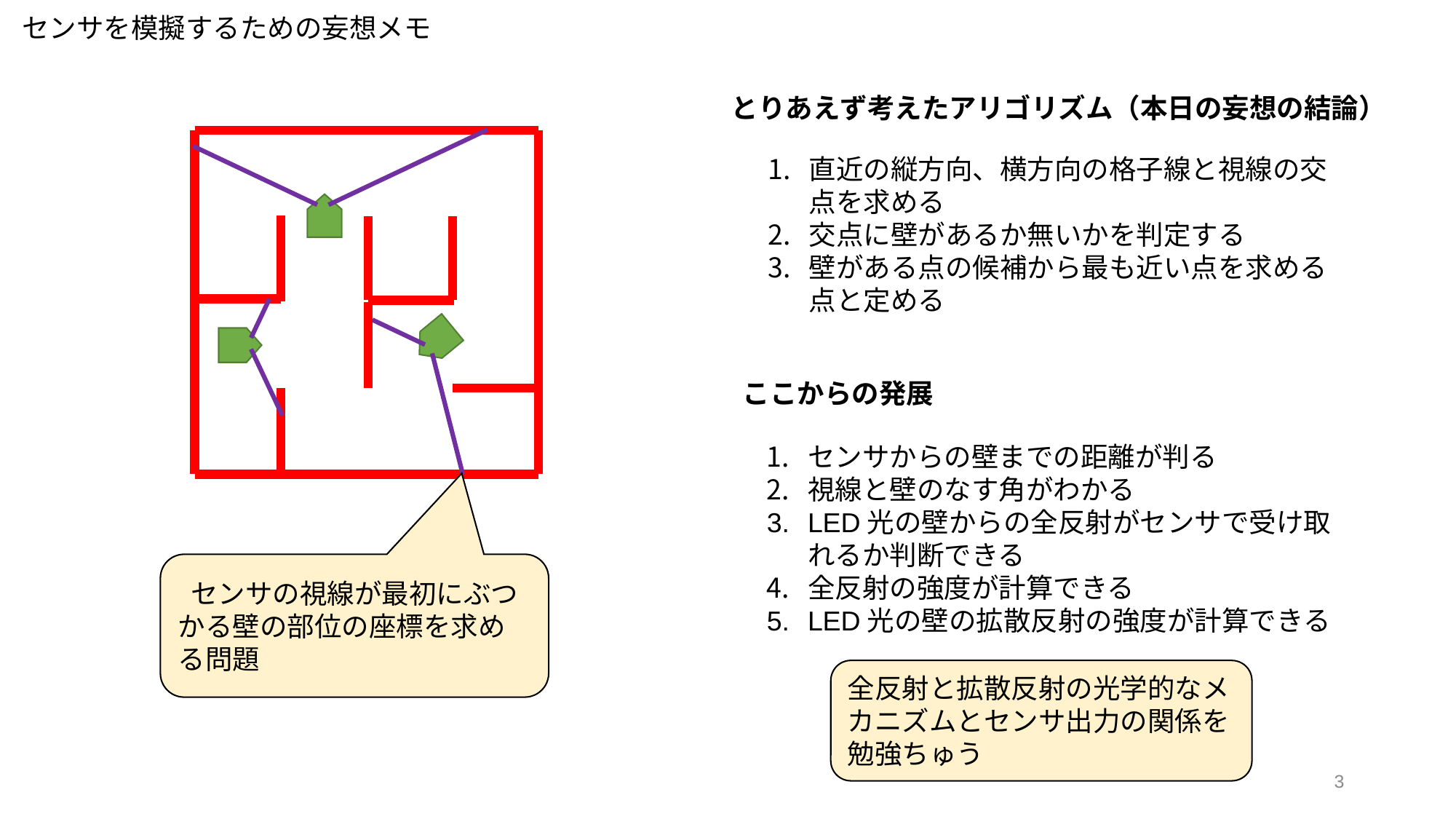

センサを模擬するための妄想メモ
とりあえず考えたアリゴリズム（本日の妄想の結論）

直近の縦方向、横方向の格子線と視線の交点を求める
交点に壁があるか無いかを判定する
壁がある点の候補から最も近い点を求める点と定める
ここからの発展
センサからの壁までの距離が判る
視線と壁のなす角がわかる
LED光の壁からの全反射がセンサで受け取れるか判断できる
全反射の強度が計算できる
LED光の壁の拡散反射の強度が計算できる
 センサの視線が最初にぶつかる壁の部位の座標を求める問題
全反射と拡散反射の光学的なメカニズムとセンサ出力の関係を勉強ちゅう
3